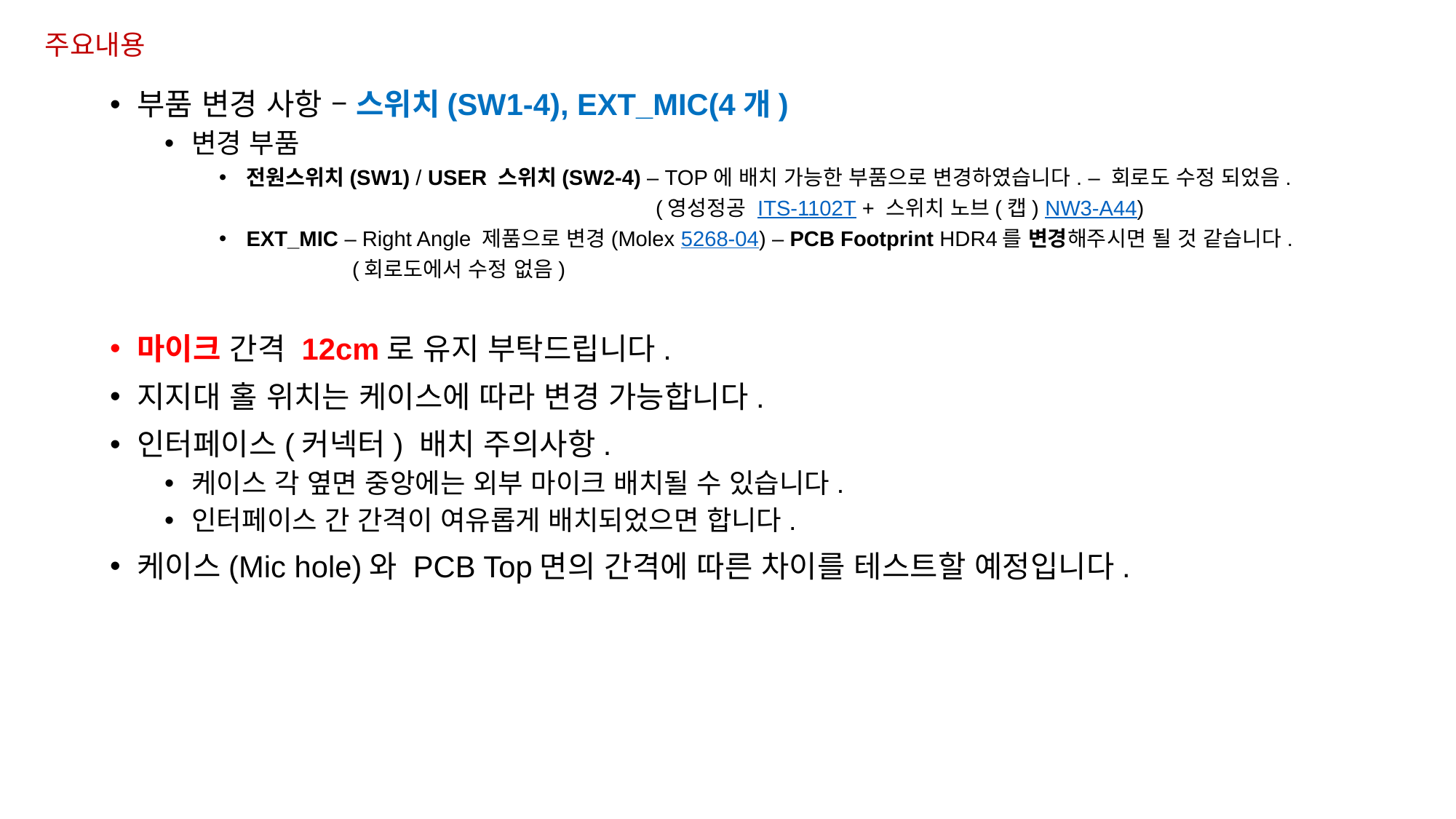

주요내용
부품 변경 사항 – 스위치(SW1-4), EXT_MIC(4개)
변경 부품
전원스위치(SW1) / USER 스위치(SW2-4) – TOP에 배치 가능한 부품으로 변경하였습니다. – 회로도 수정 되었음.
				(영성정공 ITS-1102T + 스위치 노브(캡) NW3-A44)
EXT_MIC – Right Angle 제품으로 변경(Molex 5268-04) – PCB Footprint HDR4를 변경해주시면 될 것 같습니다.
	    (회로도에서 수정 없음)

마이크 간격 12cm로 유지 부탁드립니다.
지지대 홀 위치는 케이스에 따라 변경 가능합니다.
인터페이스(커넥터) 배치 주의사항.
케이스 각 옆면 중앙에는 외부 마이크 배치될 수 있습니다.
인터페이스 간 간격이 여유롭게 배치되었으면 합니다.
케이스(Mic hole)와 PCB Top면의 간격에 따른 차이를 테스트할 예정입니다.